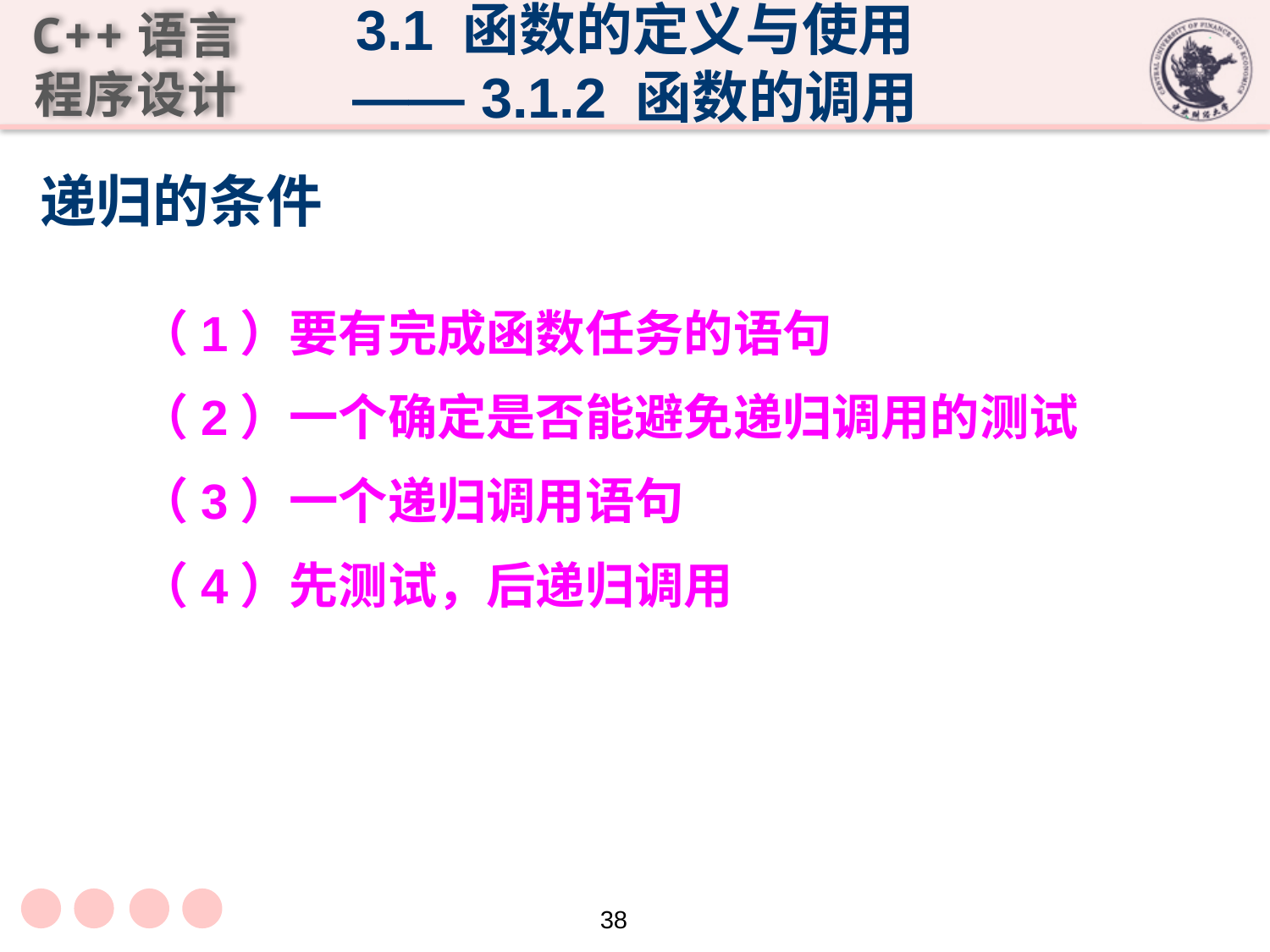

3.1 函数的定义与使用
—— 3.1.2 函数的调用
 递归的条件
（1）要有完成函数任务的语句
（2）一个确定是否能避免递归调用的测试
（3）一个递归调用语句
（4）先测试，后递归调用
38